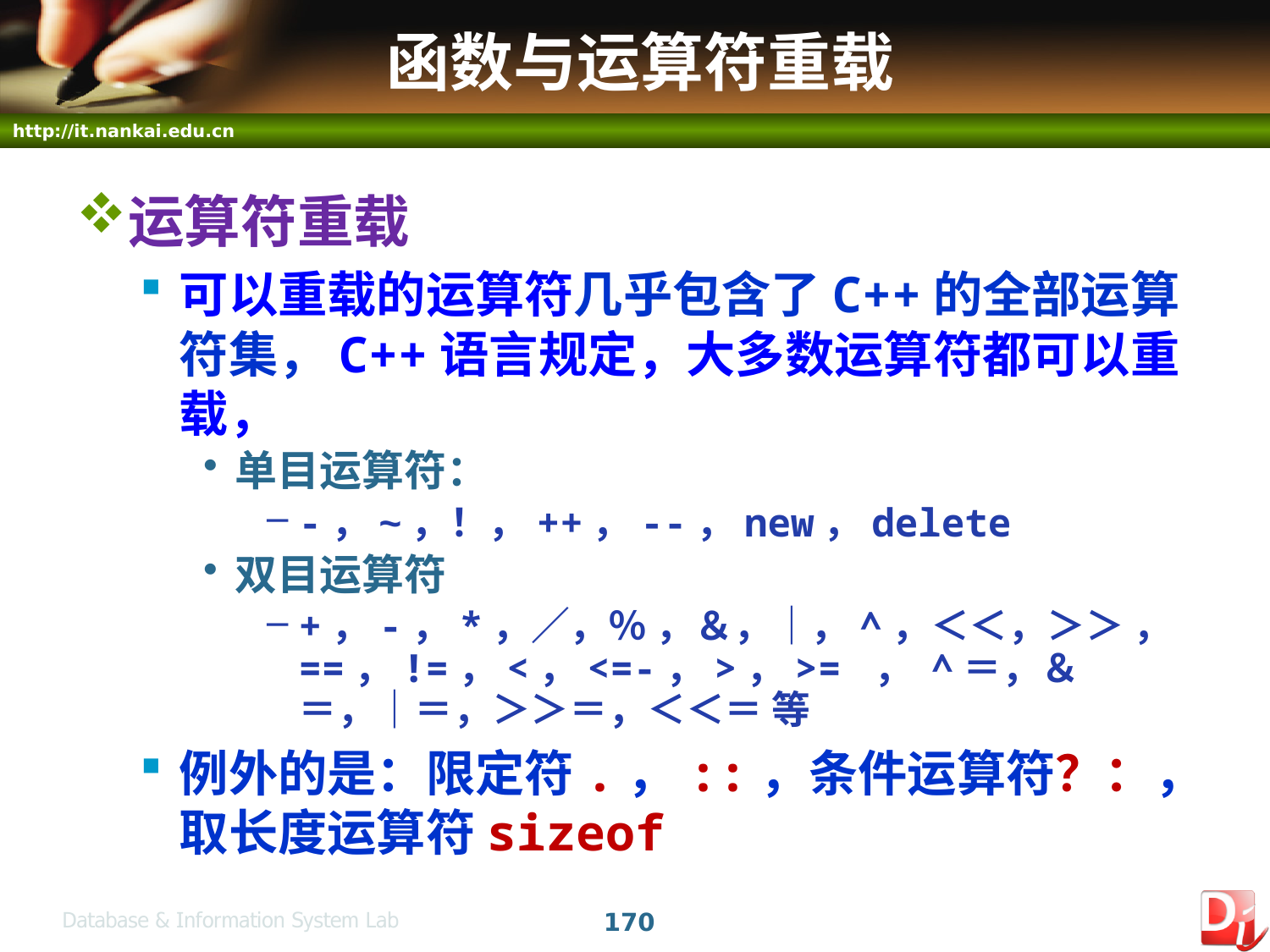

# 函数与运算符重载
运算符重载
可以重载的运算符几乎包含了C++的全部运算符集，C++语言规定，大多数运算符都可以重载，
单目运算符：
-，~，！，++，--，new，delete
双目运算符
+，-，*，／，％ ，＆，｜，^，＜＜，＞＞ ， ==，!=，<，<=-，>，>= ， ^＝，＆＝，｜＝，＞＞＝，＜＜＝ 等
例外的是：限定符.，::，条件运算符？：，取长度运算符sizeof
170
Database & Information System Lab